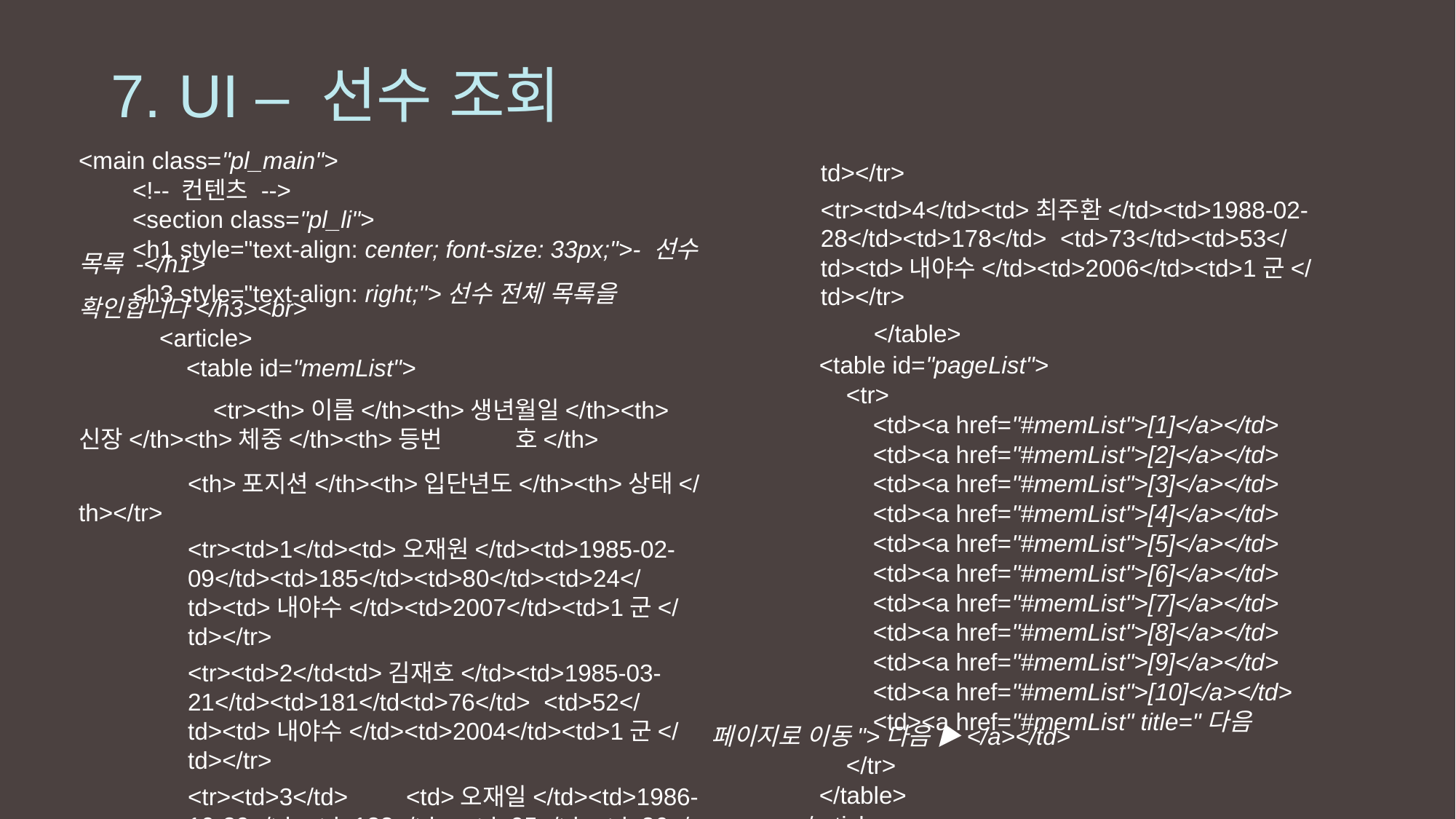

# 7. UI – 선수 조회
<main class="pl_main">
        <!-- 컨텐츠 -->
        <section class="pl_li">
        <h1 style="text-align: center; font-size: 33px;">- 선수 목록 -</h1>
        <h3 style="text-align: right;">선수 전체 목록을 확인합니다</h3><br>
            <article>
                <table id="memList">
                    <tr><th>이름</th><th>생년월일</th><th>신장</th><th>체중</th><th>등번	호</th>
	<th>포지션</th><th>입단년도</th><th>상태</th></tr>
<tr><td>1</td><td>오재원</td><td>1985-02-09</td><td>185</td><td>80</td><td>24</td><td>내야수</td><td>2007</td><td>1군</td></tr>
<tr><td>2</td<td>김재호</td><td>1985-03-21</td><td>181</td<td>76</td>  <td>52</td><td>내야수</td><td>2004</td><td>1군</td></tr>
<tr><td>3</td>	<td>오재일</td><td>1986-10-29</td><td>188</td>  <td>95</td><td>36</td><td>내야수</td><td>2005</td><td>1군</td></tr>
<tr><td>4</td><td>최주환</td><td>1988-02-28</td><td>178</td>  <td>73</td><td>53</td><td>내야수</td><td>2006</td><td>1군</td></tr>
                </table>
                <table id="pageList">
                    <tr>
                        <td><a href="#memList">[1]</a></td>
                        <td><a href="#memList">[2]</a></td>
                        <td><a href="#memList">[3]</a></td>
                        <td><a href="#memList">[4]</a></td>
                        <td><a href="#memList">[5]</a></td>
                        <td><a href="#memList">[6]</a></td>
                        <td><a href="#memList">[7]</a></td>
                        <td><a href="#memList">[8]</a></td>
                        <td><a href="#memList">[9]</a></td>
                        <td><a href="#memList">[10]</a></td>
                        <td><a href="#memList" title="다음 페이지로 이동">다음 ▶</a></td>
                    </tr>
                </table>
            </article>
        </section>
    </main>